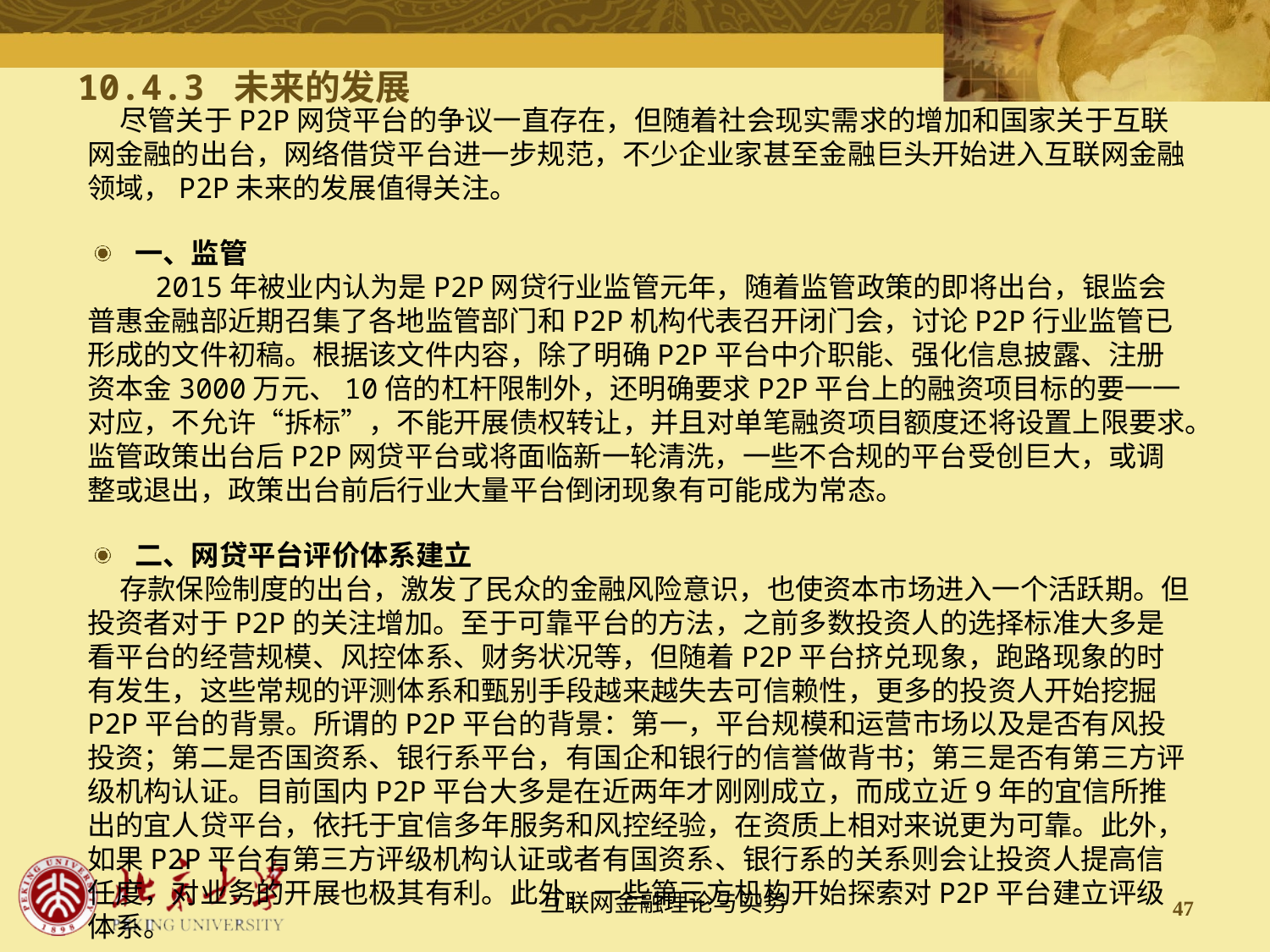

# 10.4.3 未来的发展
    尽管关于P2P网贷平台的争议一直存在，但随着社会现实需求的增加和国家关于互联网金融的出台，网络借贷平台进一步规范，不少企业家甚至金融巨头开始进入互联网金融领域，P2P未来的发展值得关注。
一、监管
    2015年被业内认为是P2P网贷行业监管元年，随着监管政策的即将出台，银监会普惠金融部近期召集了各地监管部门和P2P机构代表召开闭门会，讨论P2P行业监管已形成的文件初稿。根据该文件内容，除了明确P2P平台中介职能、强化信息披露、注册资本金3000万元、10倍的杠杆限制外，还明确要求P2P平台上的融资项目标的要一一对应，不允许“拆标”，不能开展债权转让，并且对单笔融资项目额度还将设置上限要求。监管政策出台后P2P网贷平台或将面临新一轮清洗，一些不合规的平台受创巨大，或调整或退出，政策出台前后行业大量平台倒闭现象有可能成为常态。
二、网贷平台评价体系建立
    存款保险制度的出台，激发了民众的金融风险意识，也使资本市场进入一个活跃期。但投资者对于P2P的关注增加。至于可靠平台的方法，之前多数投资人的选择标准大多是看平台的经营规模、风控体系、财务状况等，但随着P2P平台挤兑现象，跑路现象的时有发生，这些常规的评测体系和甄别手段越来越失去可信赖性，更多的投资人开始挖掘P2P平台的背景。所谓的P2P平台的背景：第一，平台规模和运营市场以及是否有风投投资；第二是否国资系、银行系平台，有国企和银行的信誉做背书；第三是否有第三方评级机构认证。目前国内P2P平台大多是在近两年才刚刚成立，而成立近9年的宜信所推出的宜人贷平台，依托于宜信多年服务和风控经验，在资质上相对来说更为可靠。此外，如果P2P平台有第三方评级机构认证或者有国资系、银行系的关系则会让投资人提高信任度，对业务的开展也极其有利。此外，一些第三方机构开始探索对P2P平台建立评级体系。
47